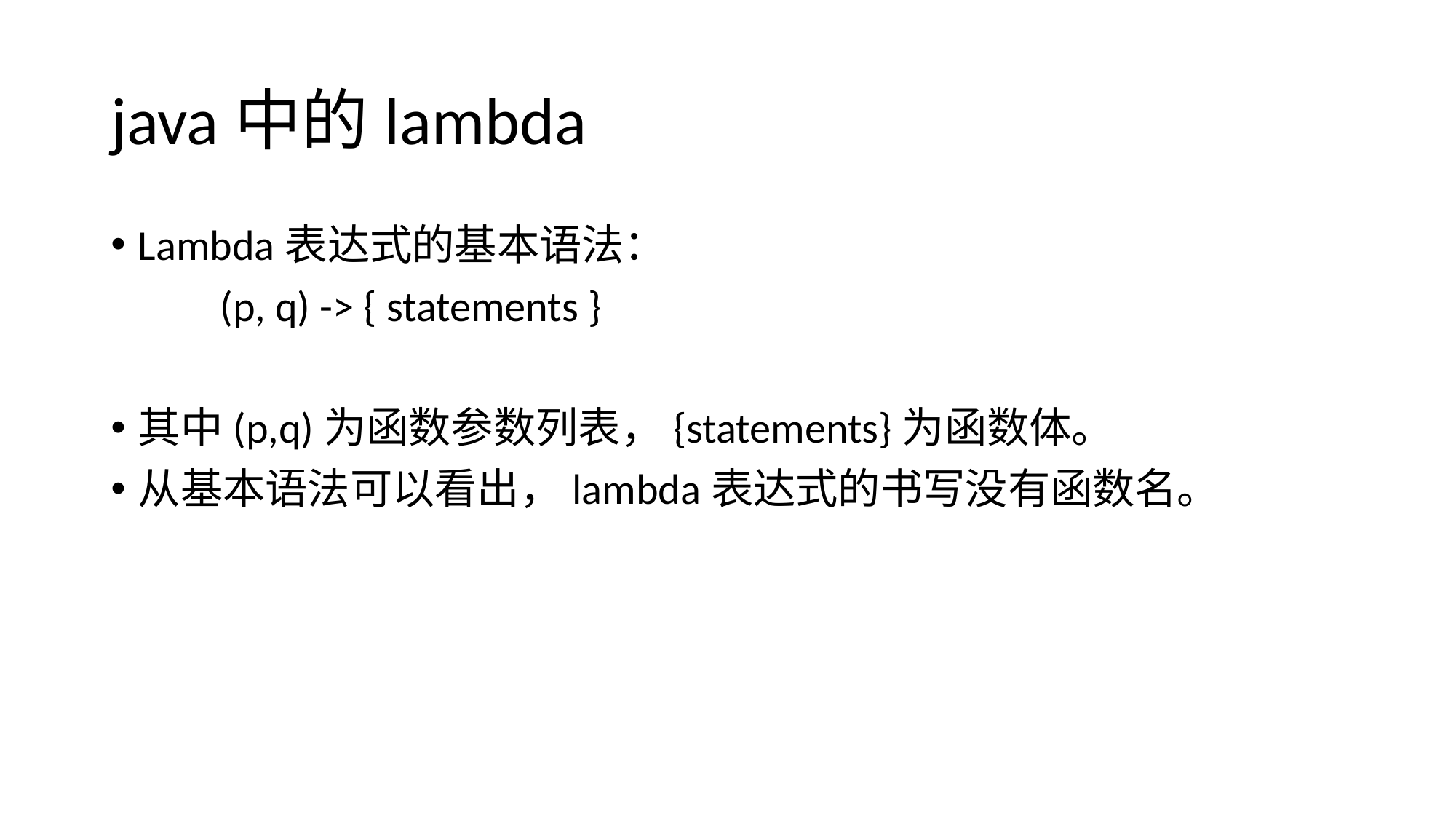

# java中的lambda
Lambda表达式的基本语法：
	(p, q) -> { statements }

其中(p,q)为函数参数列表，{statements}为函数体。
从基本语法可以看出，lambda表达式的书写没有函数名。